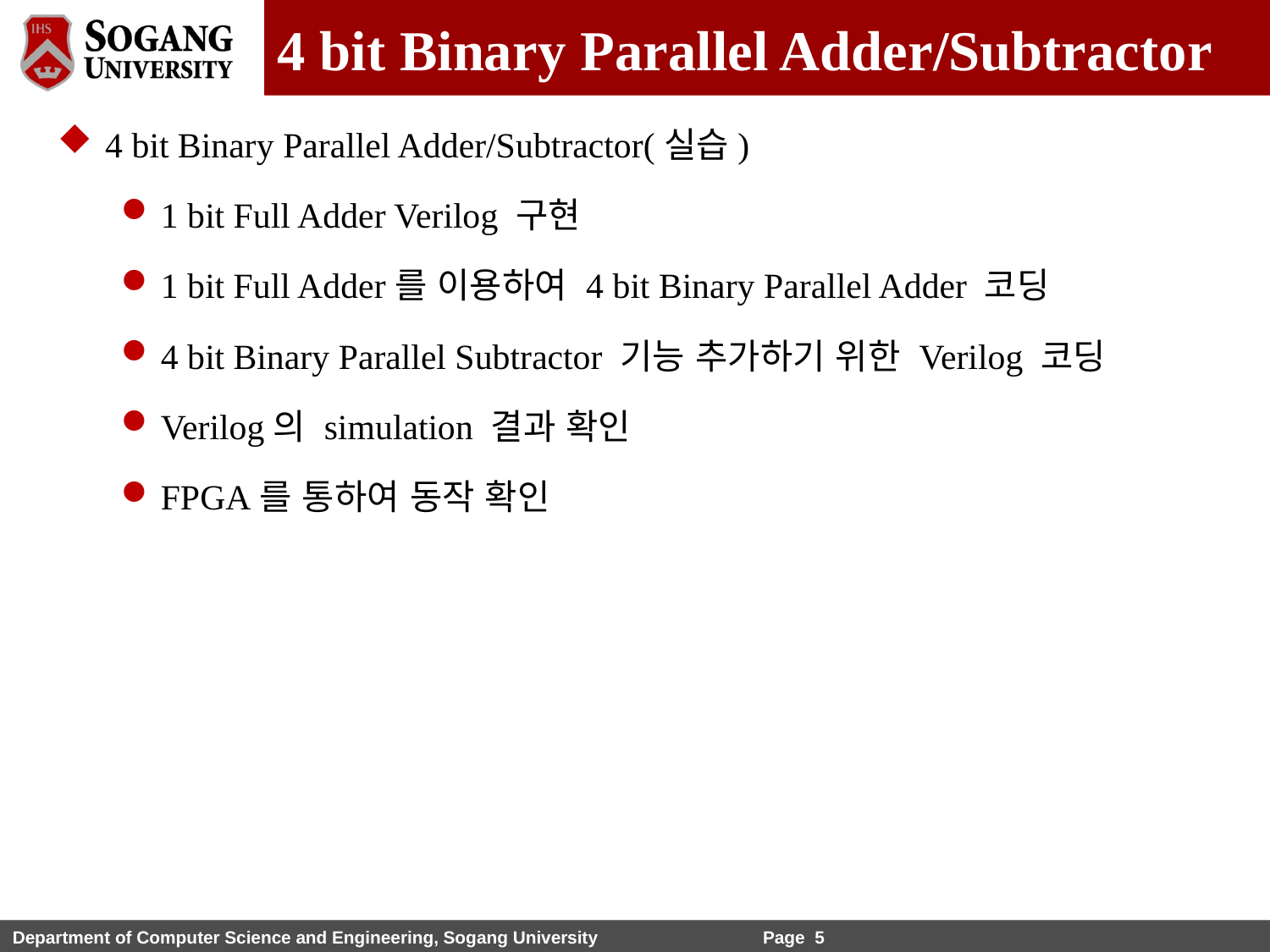

4 bit Binary Parallel Adder/Subtractor
4 bit Binary Parallel Adder/Subtractor(실습)
1 bit Full Adder Verilog 구현
1 bit Full Adder를 이용하여 4 bit Binary Parallel Adder 코딩
4 bit Binary Parallel Subtractor 기능 추가하기 위한 Verilog 코딩
Verilog의 simulation 결과 확인
FPGA를 통하여 동작 확인